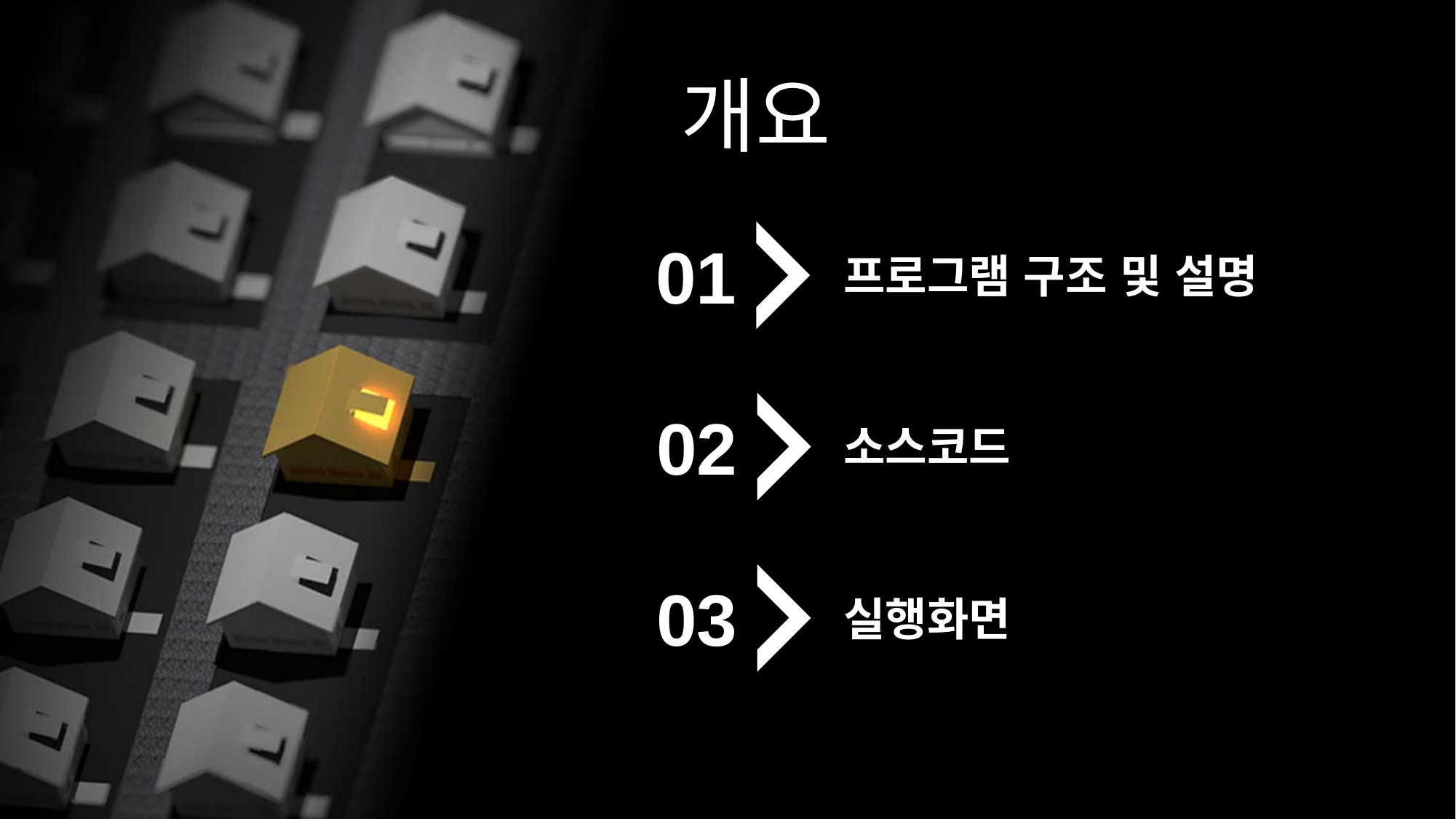

개요
01

프로그램 구조 및 설명
02

소스코드
03

실행화면